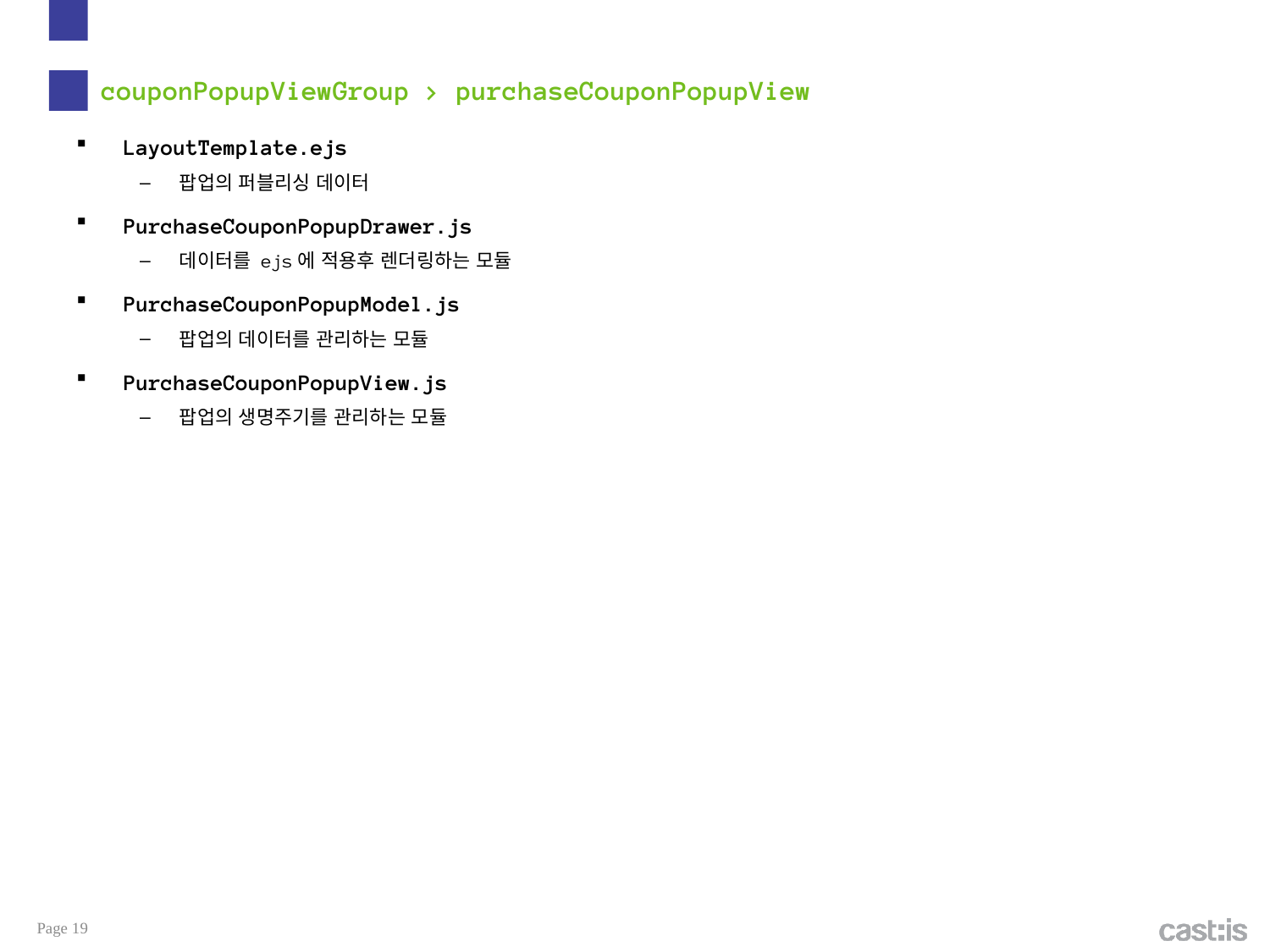

# couponPopupViewGroup > purchaseCouponPopupView
LayoutTemplate.ejs
팝업의 퍼블리싱 데이터

PurchaseCouponPopupDrawer.js
데이터를 ejs에 적용후 렌더링하는 모듈

PurchaseCouponPopupModel.js
팝업의 데이터를 관리하는 모듈

PurchaseCouponPopupView.js
팝업의 생명주기를 관리하는 모듈

Page 19